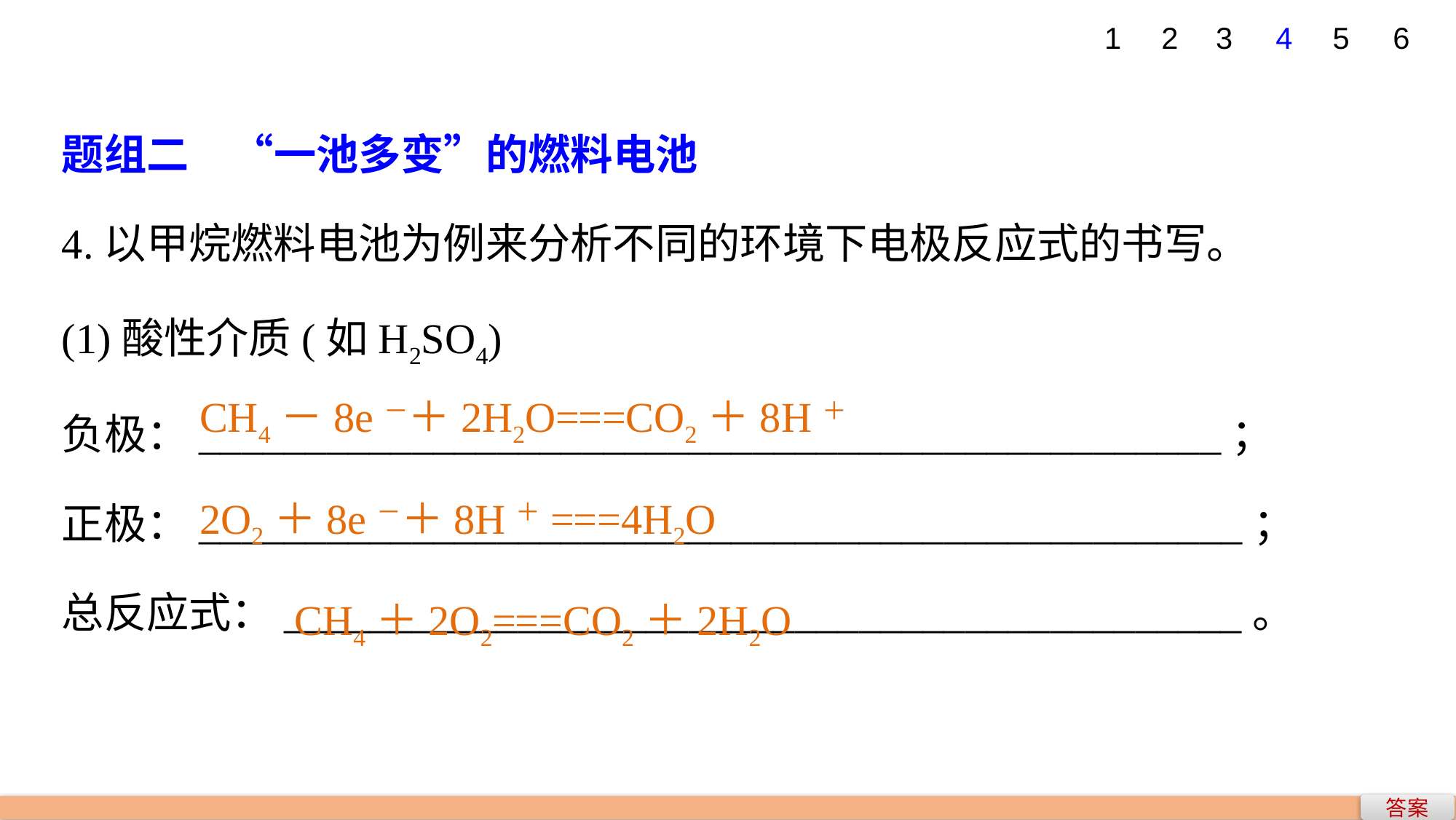

1
2
3
4
5
6
题组二　“一池多变”的燃料电池
4.以甲烷燃料电池为例来分析不同的环境下电极反应式的书写。
(1)酸性介质(如H2SO4)
负极：________________________________________________；
正极：_________________________________________________；
总反应式：_____________________________________________。
CH4－8e－＋2H2O===CO2＋8H＋
2O2＋8e－＋8H＋===4H2O
　　CH4＋2O2===CO2＋2H2O
答案